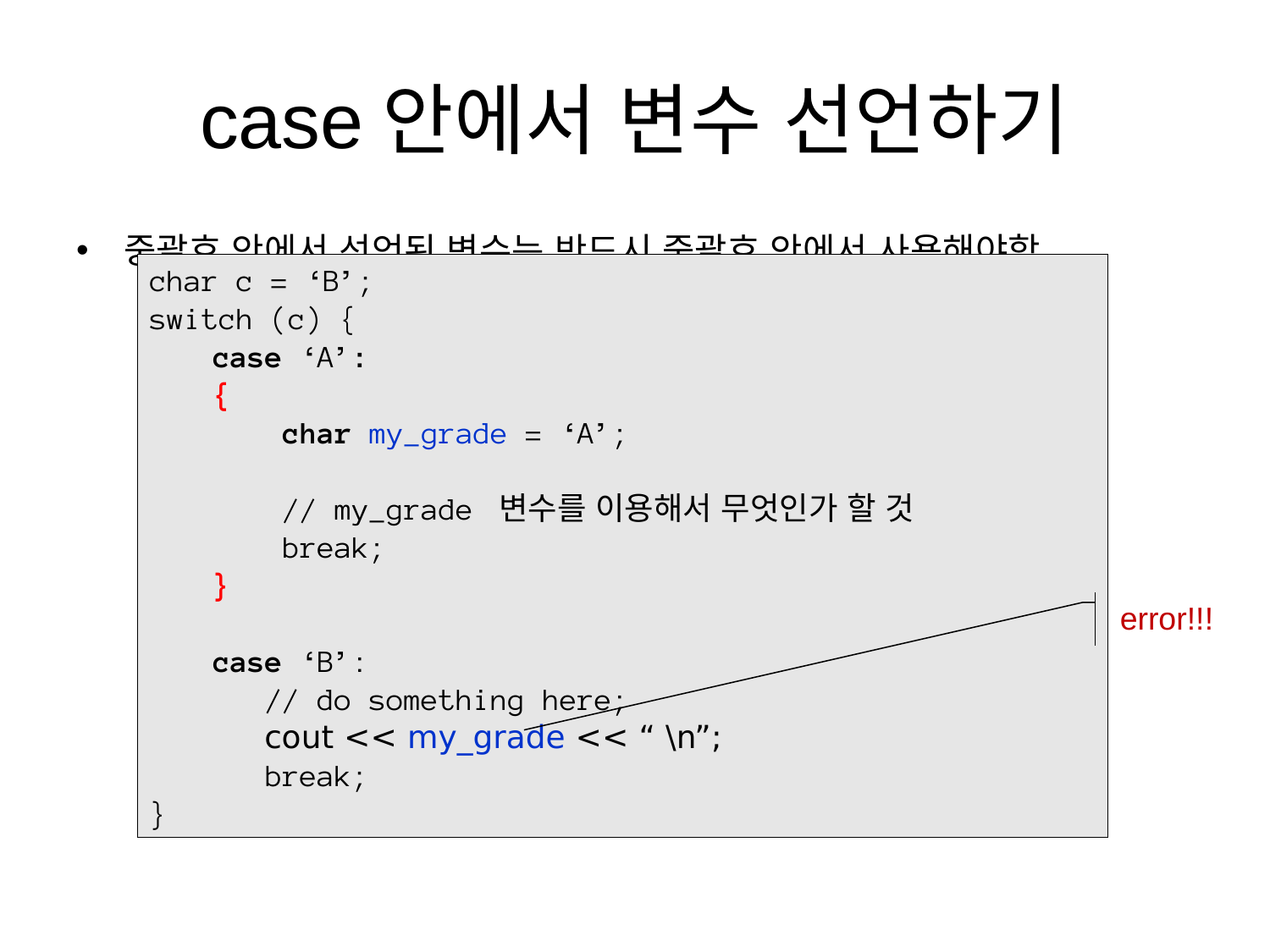

# case안에서 변수 선언하기
중괄호 안에서 선언된 변수는 반드시 중괄호 안에서 사용해야함

char c = ‘B’;
switch (c) {
case ‘A’:
{
    char my_grade = ‘A’;

    // my_grade 변수를 이용해서 무엇인가 할 것
    break;
}

case ‘B’:
   // do something here;
     cout << my_grade << “ \n”;
   break;
}
error!!!